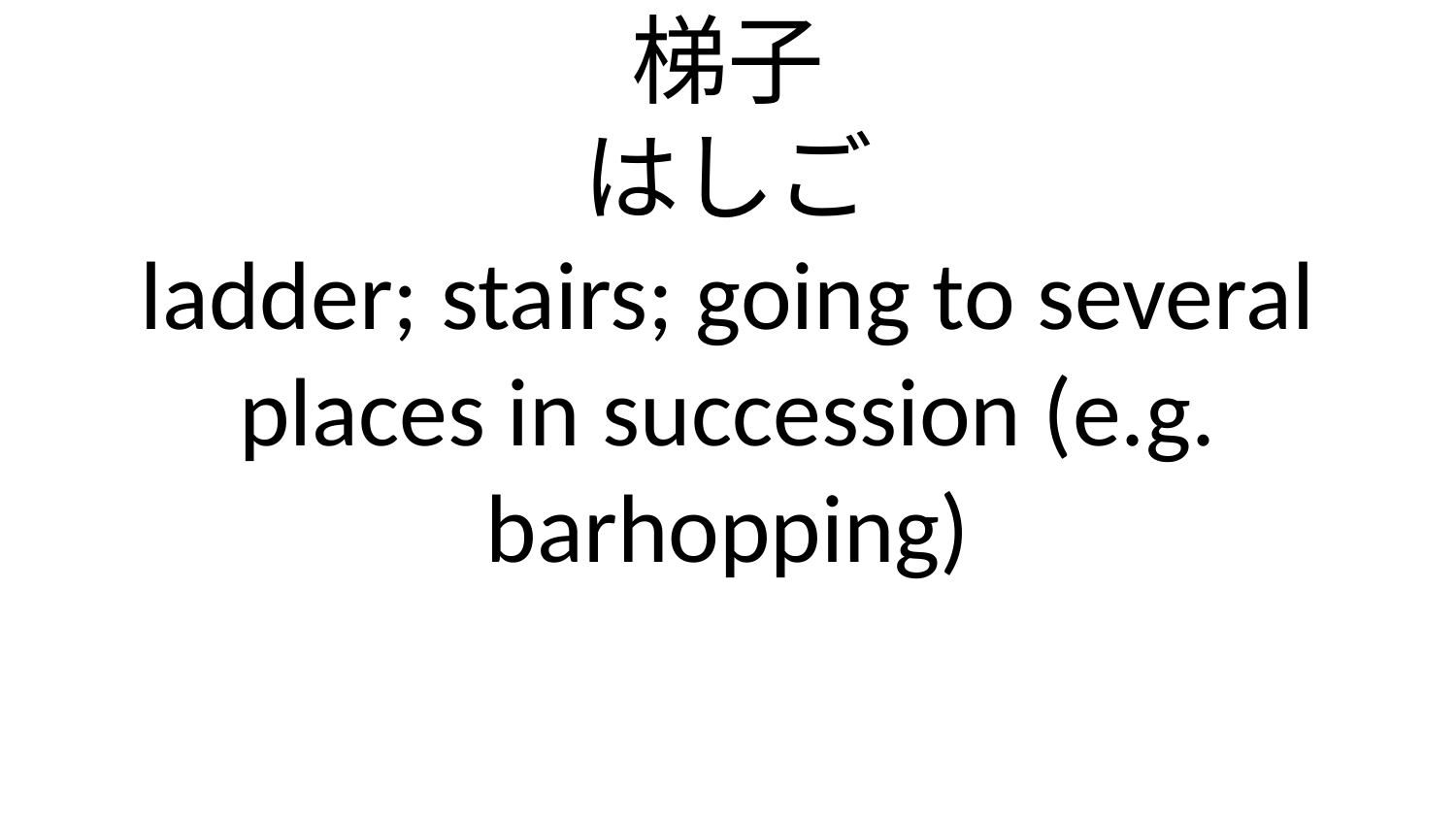

梯子
はしご
ladder; stairs; going to several places in succession (e.g. barhopping)